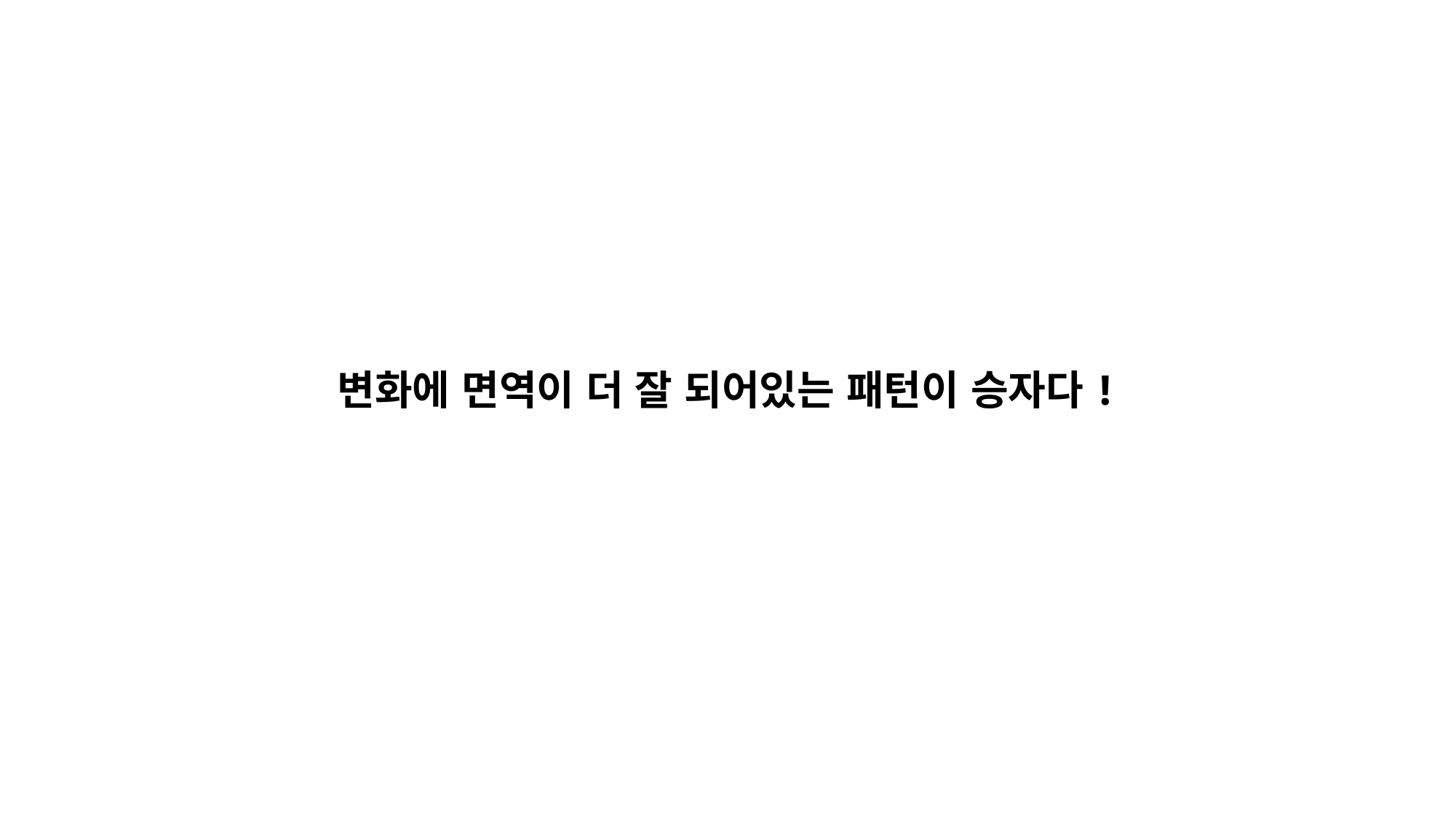

변화에 면역이 더 잘 되어있는 패턴이 승자다!